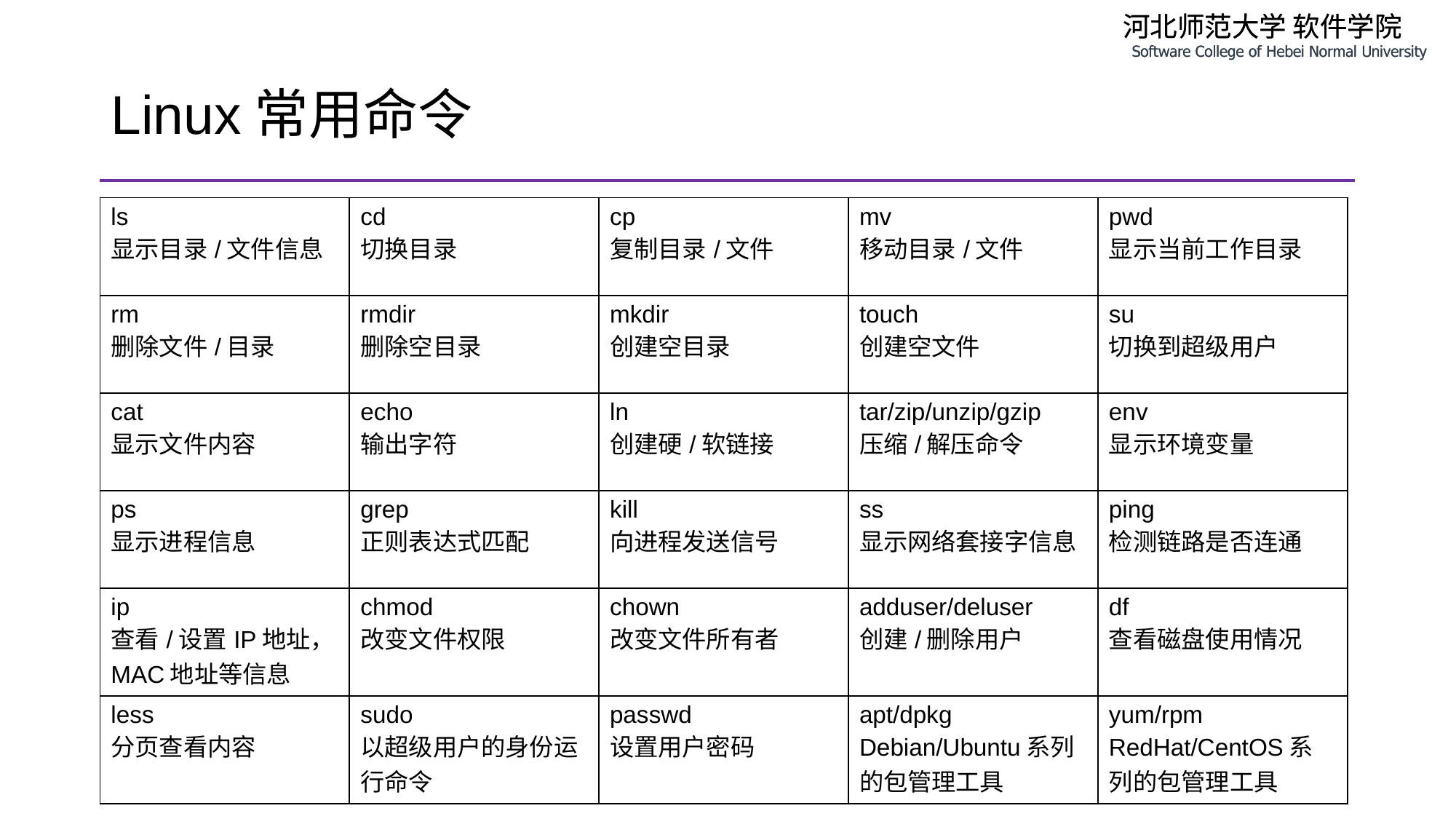

# Linux常用命令
| ls 显示目录/文件信息 | cd 切换目录 | cp 复制目录/文件 | mv 移动目录/文件 | pwd 显示当前工作目录 |
| --- | --- | --- | --- | --- |
| rm 删除文件/目录 | rmdir 删除空目录 | mkdir 创建空目录 | touch 创建空文件 | su 切换到超级用户 |
| cat 显示文件内容 | echo 输出字符 | ln 创建硬/软链接 | tar/zip/unzip/gzip 压缩/解压命令 | env 显示环境变量 |
| ps 显示进程信息 | grep 正则表达式匹配 | kill 向进程发送信号 | ss 显示网络套接字信息 | ping 检测链路是否连通 |
| ip 查看/设置IP地址，MAC地址等信息 | chmod 改变文件权限 | chown 改变文件所有者 | adduser/deluser 创建/删除用户 | df 查看磁盘使用情况 |
| less 分页查看内容 | sudo 以超级用户的身份运行命令 | passwd 设置用户密码 | apt/dpkg Debian/Ubuntu系列的包管理工具 | yum/rpm RedHat/CentOS系列的包管理工具 |